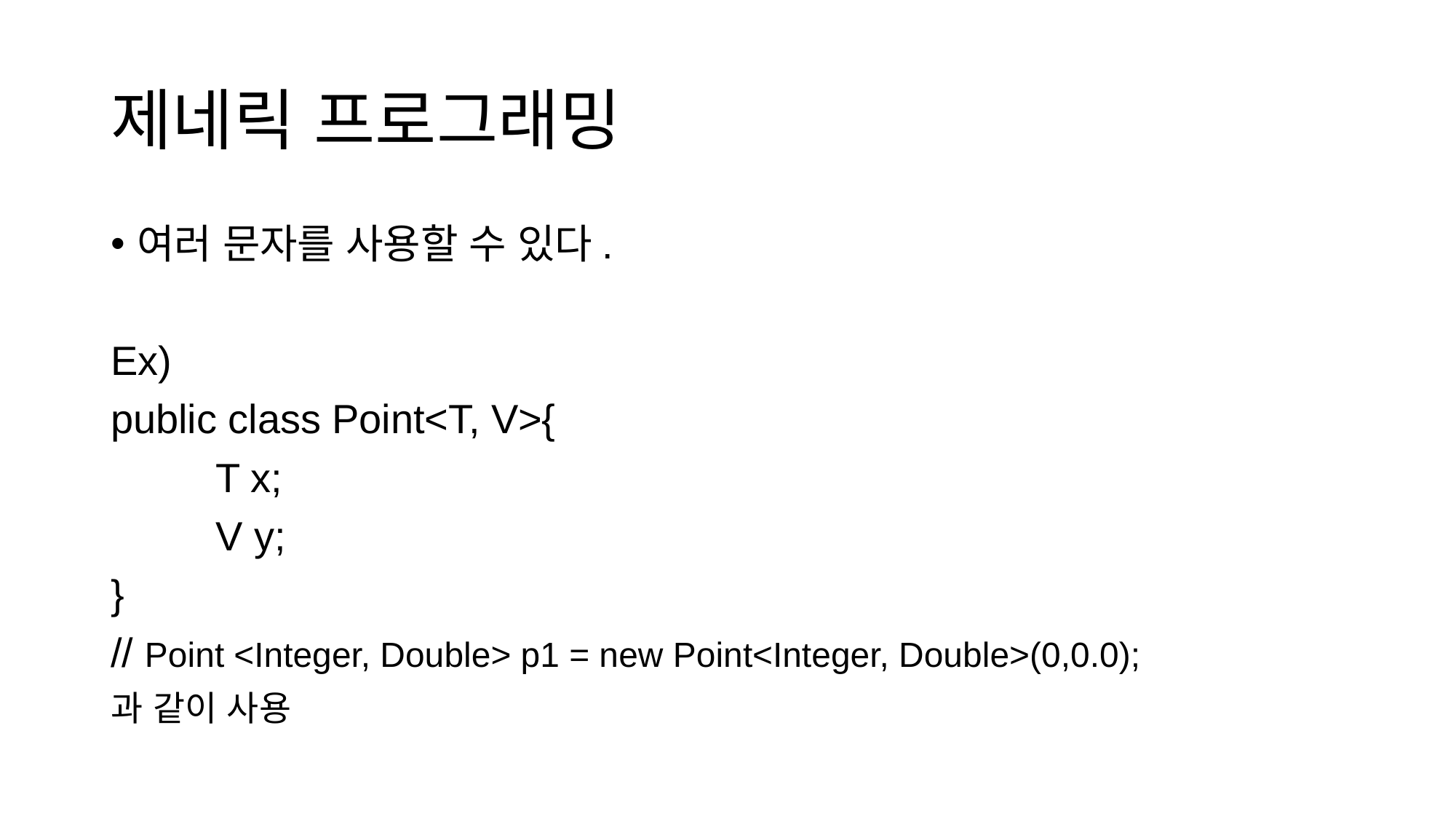

# 제네릭 프로그래밍
여러 문자를 사용할 수 있다.

Ex)
public class Point<T, V>{
	T x;
 	V y;
}
// Point <Integer, Double> p1 = new Point<Integer, Double>(0,0.0);
과 같이 사용